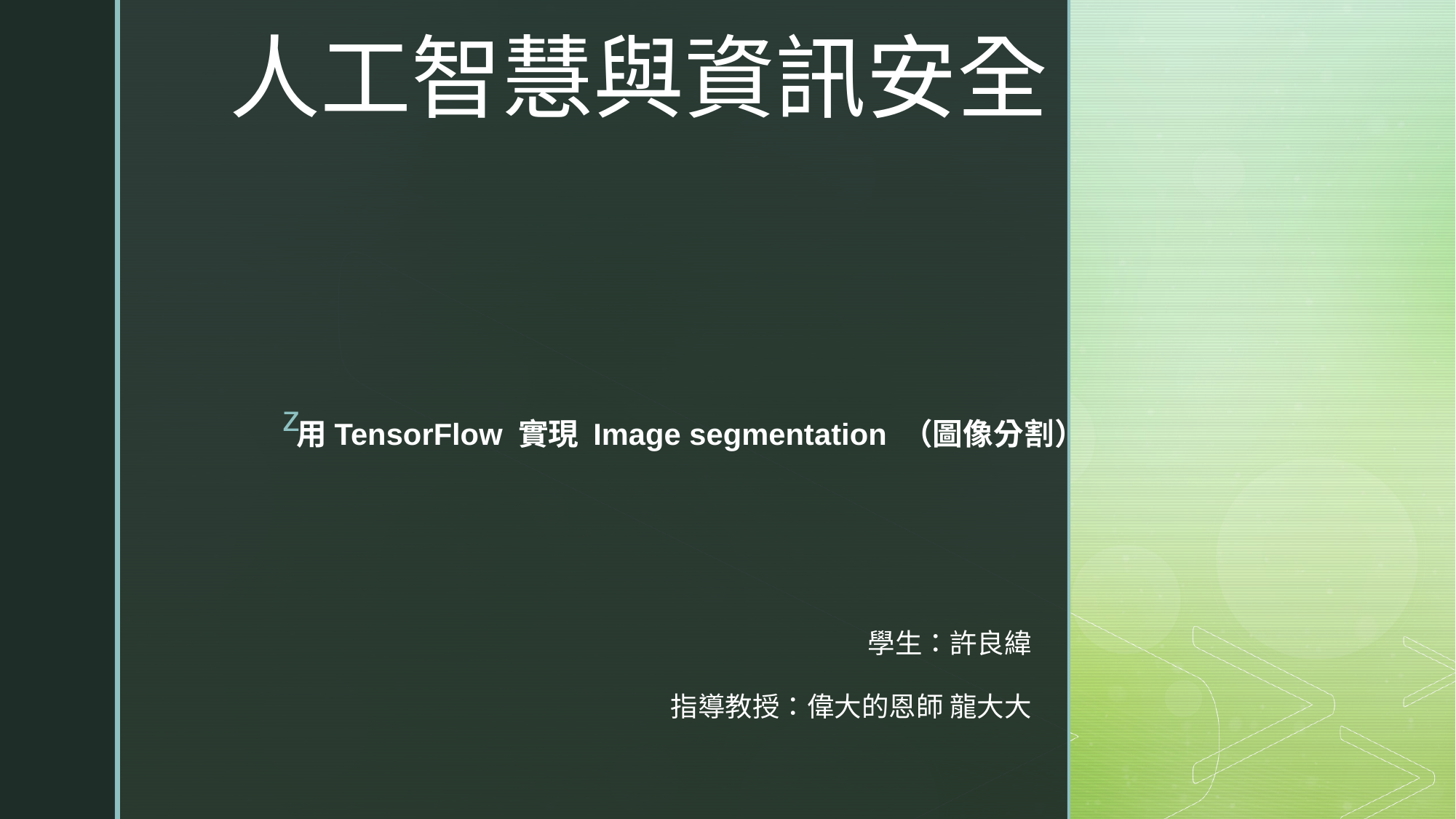

# 人工智慧與資訊安全
用TensorFlow 實現 Image segmentation （圖像分割）
學生：許良緯
指導教授：偉大的恩師 龍大大